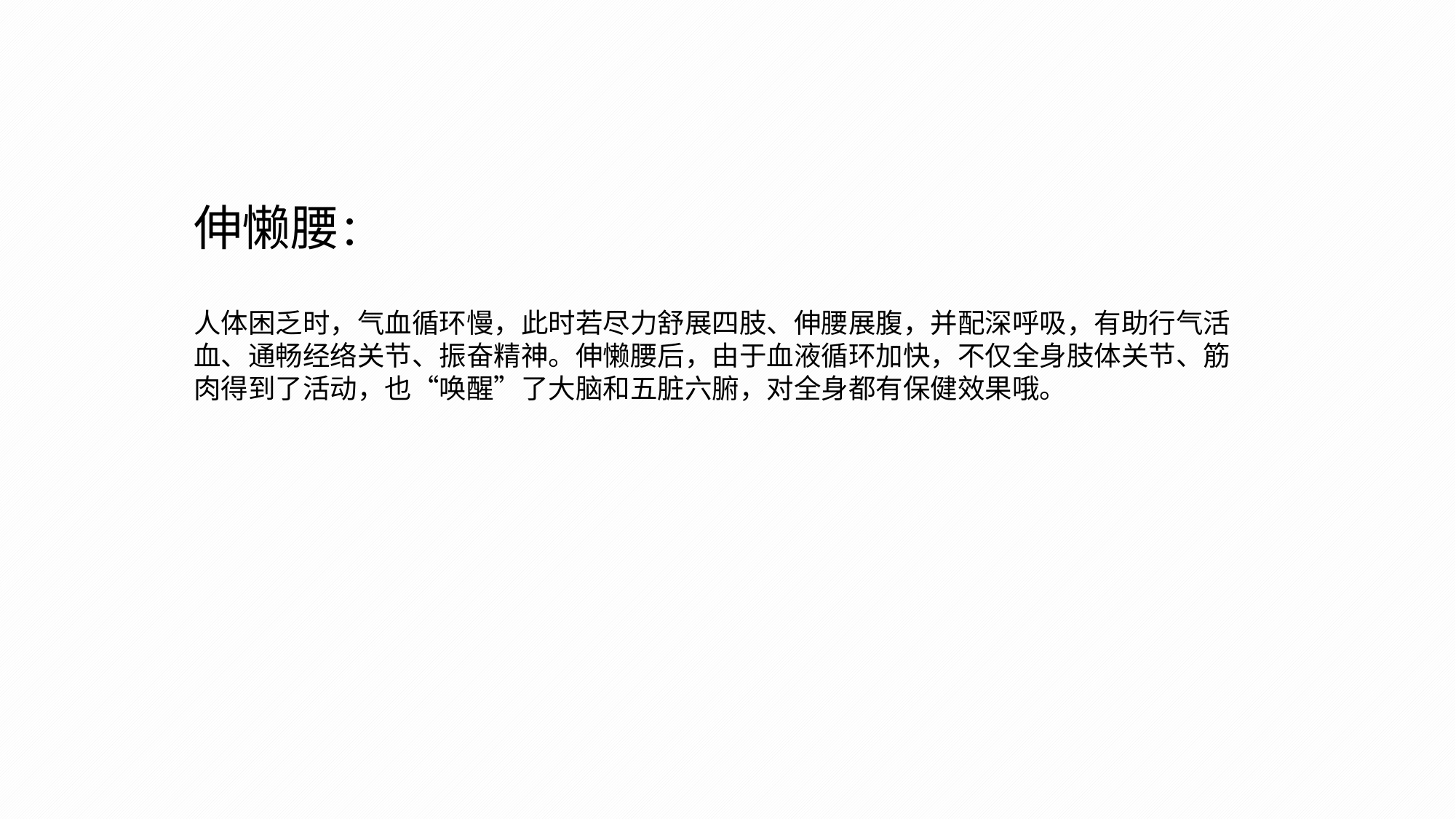

伸懒腰：

人体困乏时，气血循环慢，此时若尽力舒展四肢、伸腰展腹，并配深呼吸，有助行气活血、通畅经络关节、振奋精神。伸懒腰后，由于血液循环加快，不仅全身肢体关节、筋肉得到了活动，也“唤醒”了大脑和五脏六腑，对全身都有保健效果哦。